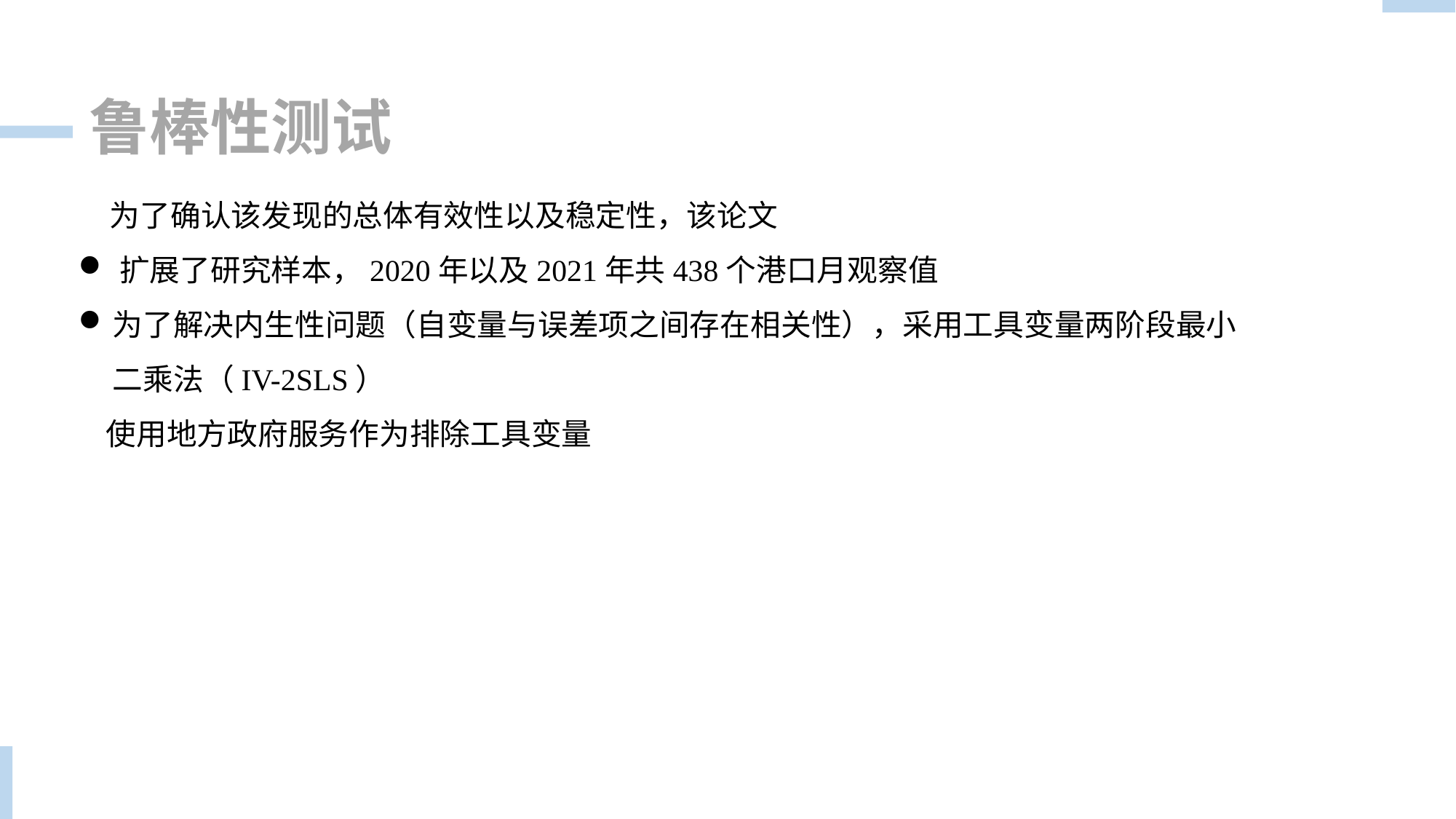

鲁棒性测试
    为了确认该发现的总体有效性以及稳定性，该论文
扩展了研究样本，2020年以及2021年共438个港口月观察值
为了解决内生性问题（自变量与误差项之间存在相关性），采用工具变量两阶段最小二乘法（IV-2SLS）
   使用地方政府服务作为排除工具变量